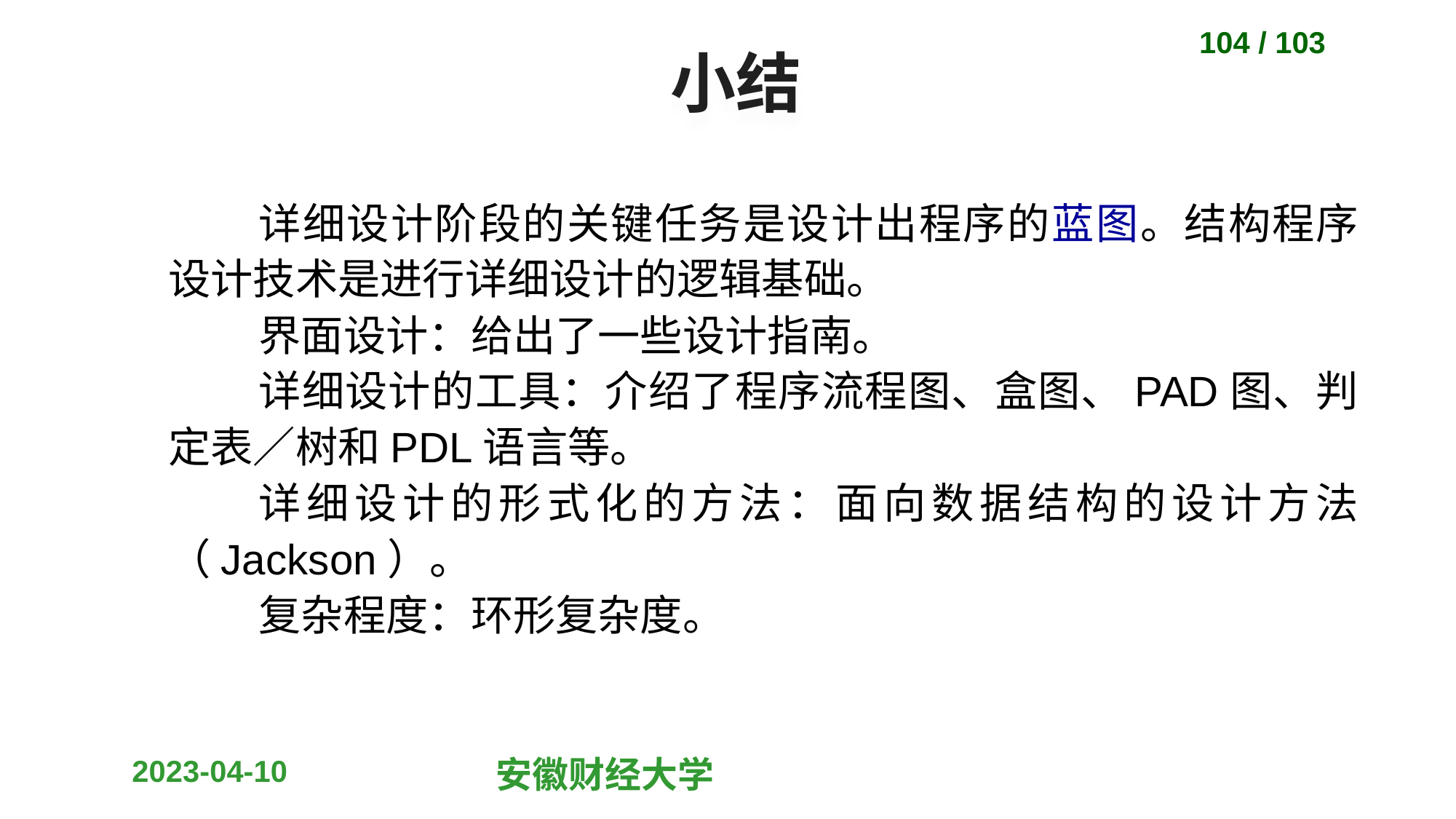

104 / 103
# 小结
详细设计阶段的关键任务是设计出程序的蓝图。结构程序设计技术是进行详细设计的逻辑基础。
界面设计：给出了一些设计指南。
详细设计的工具：介绍了程序流程图、盒图、PAD图、判定表／树和PDL语言等。
详细设计的形式化的方法：面向数据结构的设计方法（Jackson）。
复杂程度：环形复杂度。
2023-04-10
安徽财经大学